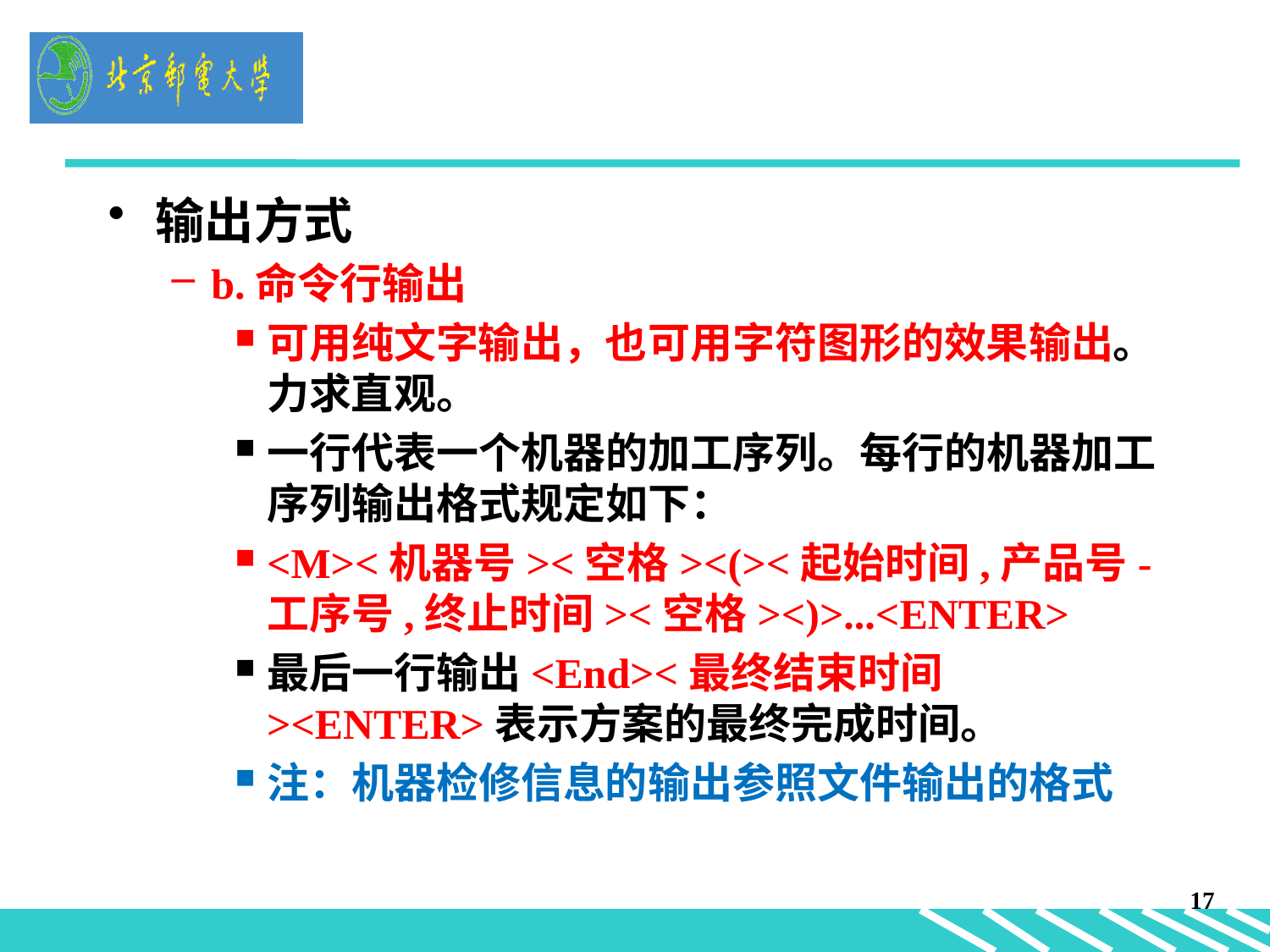

#
输出方式
b.命令行输出
可用纯文字输出，也可用字符图形的效果输出。力求直观。
一行代表一个机器的加工序列。每行的机器加工序列输出格式规定如下：
<M><机器号><空格><(><起始时间,产品号-工序号,终止时间><空格><)>...<ENTER>
最后一行输出<End><最终结束时间><ENTER>表示方案的最终完成时间。
注：机器检修信息的输出参照文件输出的格式
17